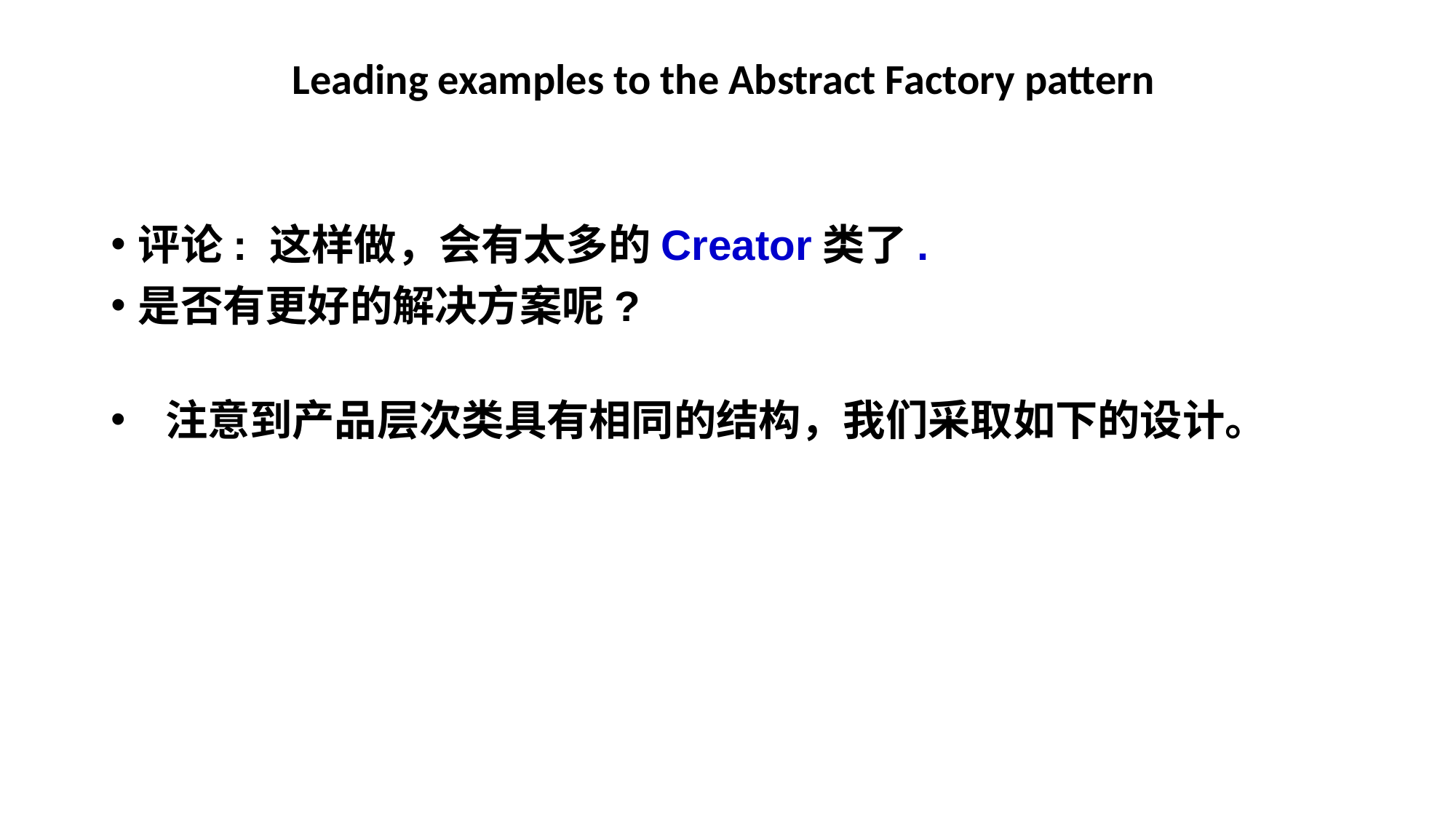

Leading examples to the Abstract Factory pattern
评论: 这样做，会有太多的Creator类了.
是否有更好的解决方案呢?
注意到产品层次类具有相同的结构，我们采取如下的设计。